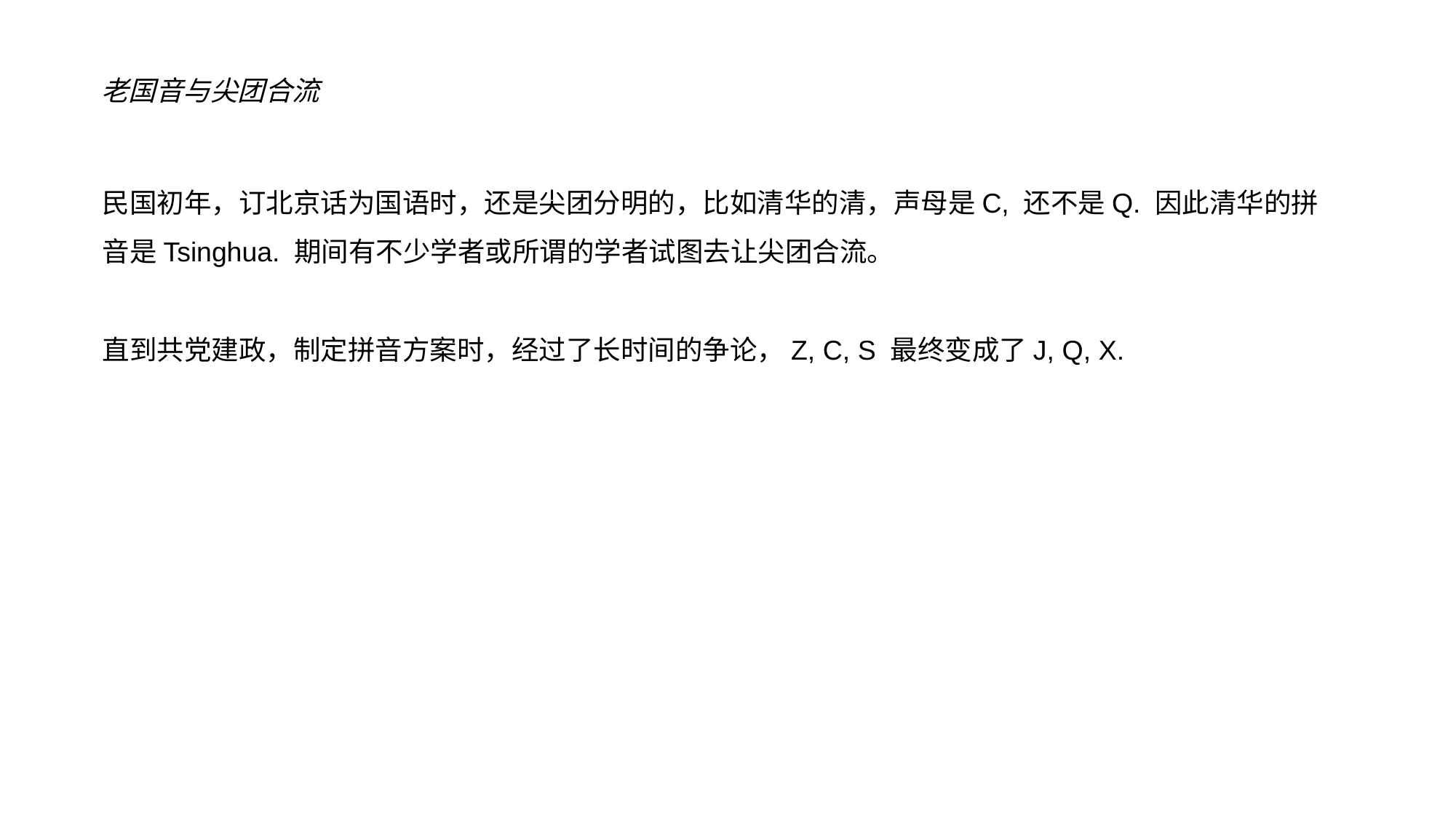

老国音与尖团合流
民国初年，订北京话为国语时，还是尖团分明的，比如清华的清，声母是C, 还不是Q. 因此清华的拼音是Tsinghua. 期间有不少学者或所谓的学者试图去让尖团合流。

直到共党建政，制定拼音方案时，经过了长时间的争论，Z, C, S 最终变成了J, Q, X.